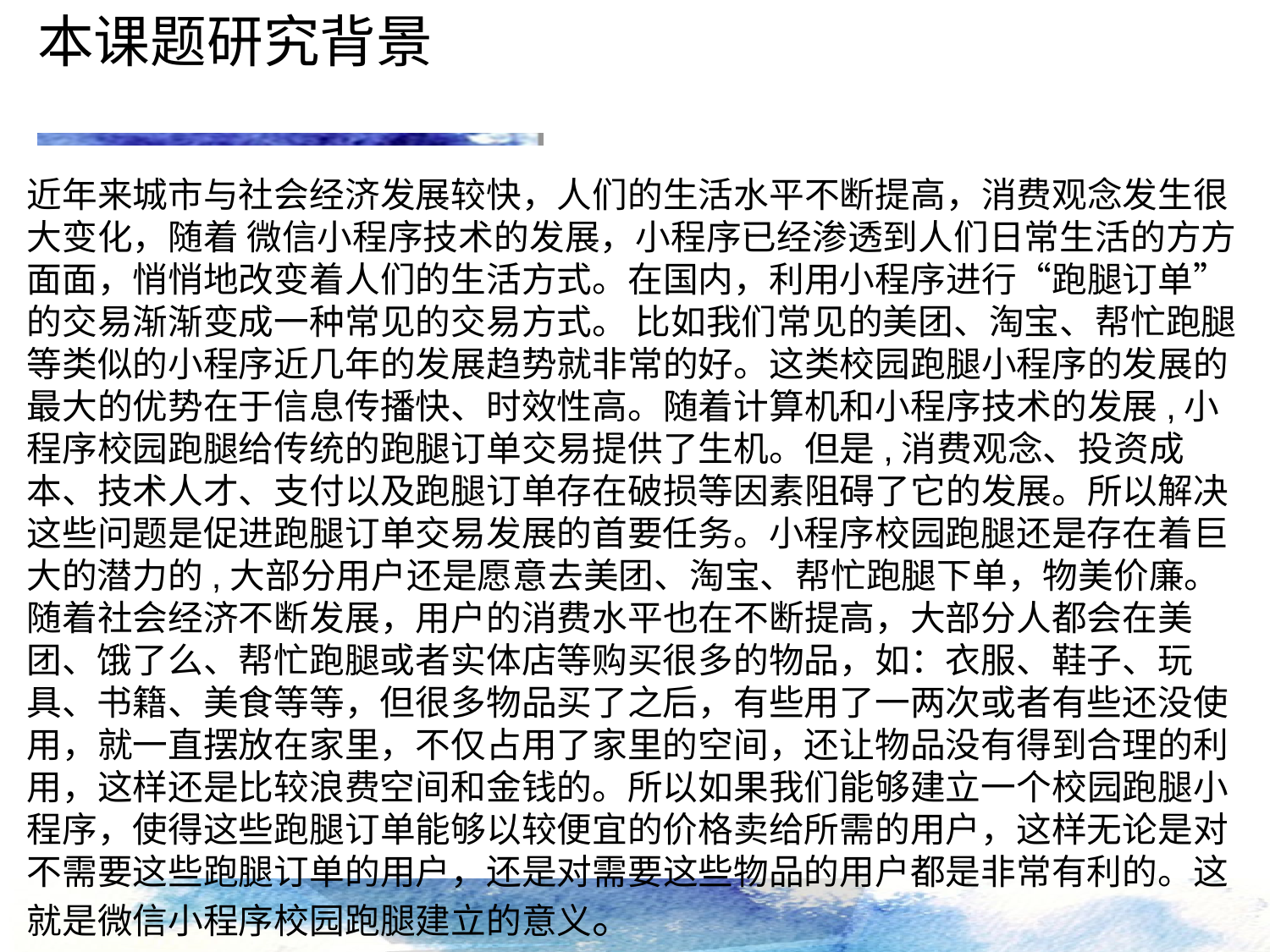

本课题研究背景
近年来城市与社会经济发展较快，人们的生活水平不断提高，消费观念发生很大变化，随着 微信小程序技术的发展，小程序已经渗透到人们日常生活的方方面面，悄悄地改变着人们的生活方式。在国内，利用小程序进行“跑腿订单”的交易渐渐变成一种常见的交易方式。 比如我们常见的美团、淘宝、帮忙跑腿等类似的小程序近几年的发展趋势就非常的好。这类校园跑腿小程序的发展的最大的优势在于信息传播快、时效性高。随着计算机和小程序技术的发展,小程序校园跑腿给传统的跑腿订单交易提供了生机。但是,消费观念、投资成本、技术人才、支付以及跑腿订单存在破损等因素阻碍了它的发展。所以解决这些问题是促进跑腿订单交易发展的首要任务。小程序校园跑腿还是存在着巨大的潜力的,大部分用户还是愿意去美团、淘宝、帮忙跑腿下单，物美价廉。随着社会经济不断发展，用户的消费水平也在不断提高，大部分人都会在美团、饿了么、帮忙跑腿或者实体店等购买很多的物品，如：衣服、鞋子、玩具、书籍、美食等等，但很多物品买了之后，有些用了一两次或者有些还没使用，就一直摆放在家里，不仅占用了家里的空间，还让物品没有得到合理的利用，这样还是比较浪费空间和金钱的。所以如果我们能够建立一个校园跑腿小程序，使得这些跑腿订单能够以较便宜的价格卖给所需的用户，这样无论是对不需要这些跑腿订单的用户，还是对需要这些物品的用户都是非常有利的。这就是微信小程序校园跑腿建立的意义。
点击添加文本
点击添加文本
点击添加文本
点击添加文本